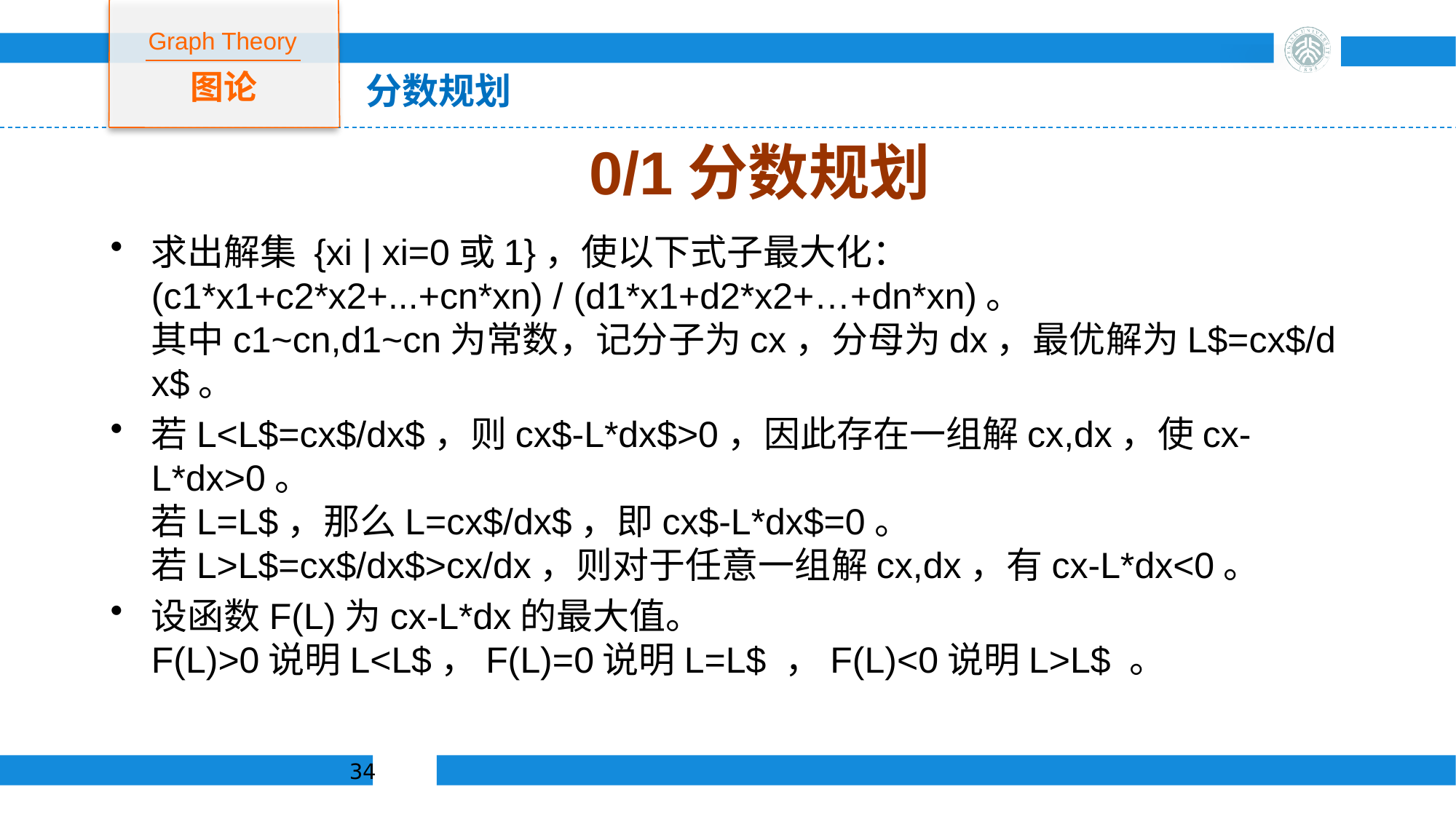

Graph Theory
图论
分数规划
# 0/1分数规划
求出解集 {xi | xi=0或1}，使以下式子最大化：
(c1*x1+c2*x2+...+cn*xn) / (d1*x1+d2*x2+…+dn*xn)。
其中c1~cn,d1~cn为常数，记分子为cx，分母为dx，最优解为L$=cx$/dx$。
若L<L$=cx$/dx$，则cx$-L*dx$>0，因此存在一组解cx,dx，使cx-L*dx>0。
若L=L$，那么L=cx$/dx$，即cx$-L*dx$=0。
若L>L$=cx$/dx$>cx/dx，则对于任意一组解cx,dx，有cx-L*dx<0。
设函数F(L)为cx-L*dx的最大值。
F(L)>0说明L<L$，F(L)=0说明L=L$ ，F(L)<0说明L>L$ 。